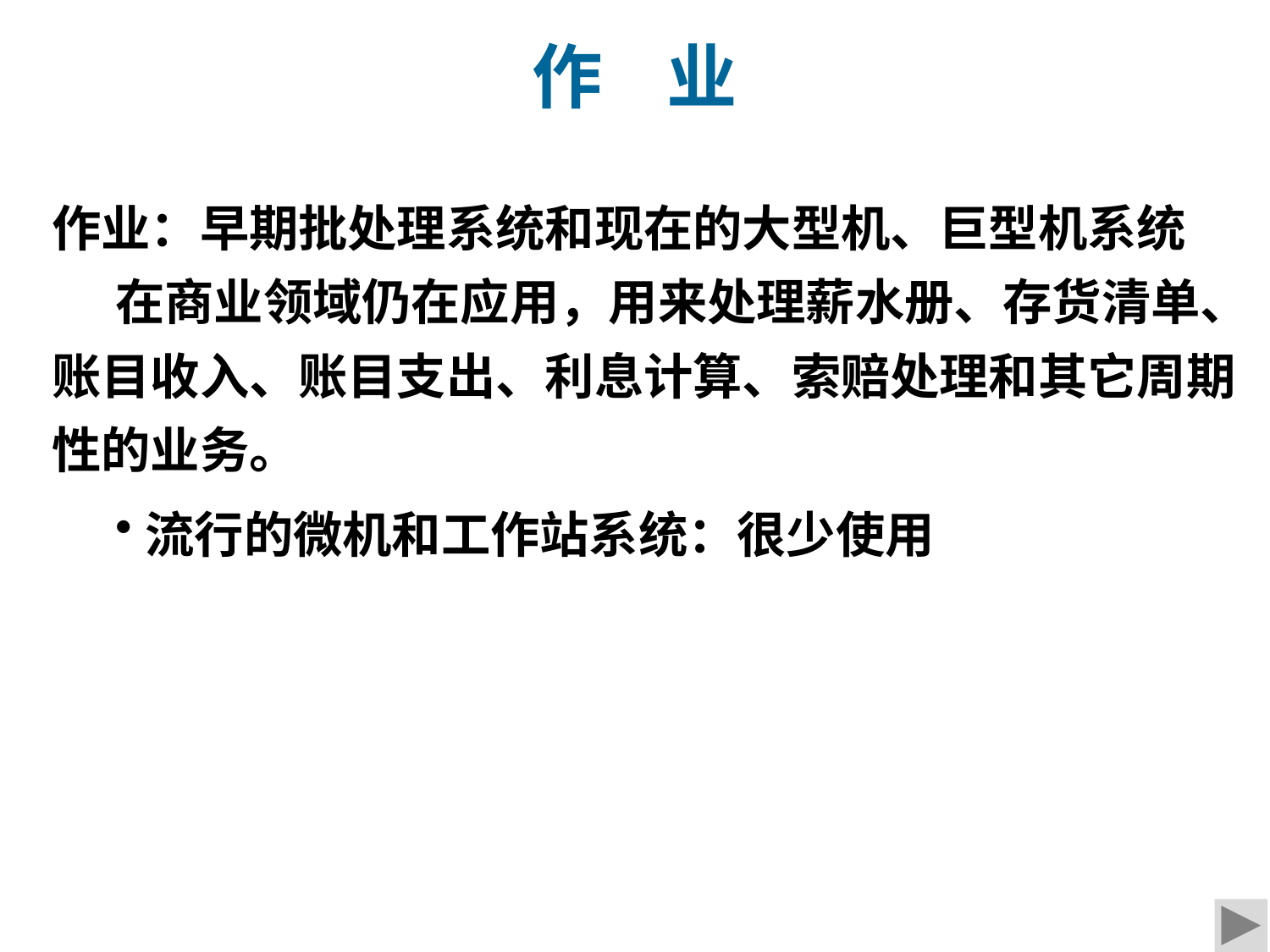

作    业
作业：早期批处理系统和现在的大型机、巨型机系统
在商业领域仍在应用，用来处理薪水册、存货清单、账目收入、账目支出、利息计算、索赔处理和其它周期性的业务。
流行的微机和工作站系统：很少使用